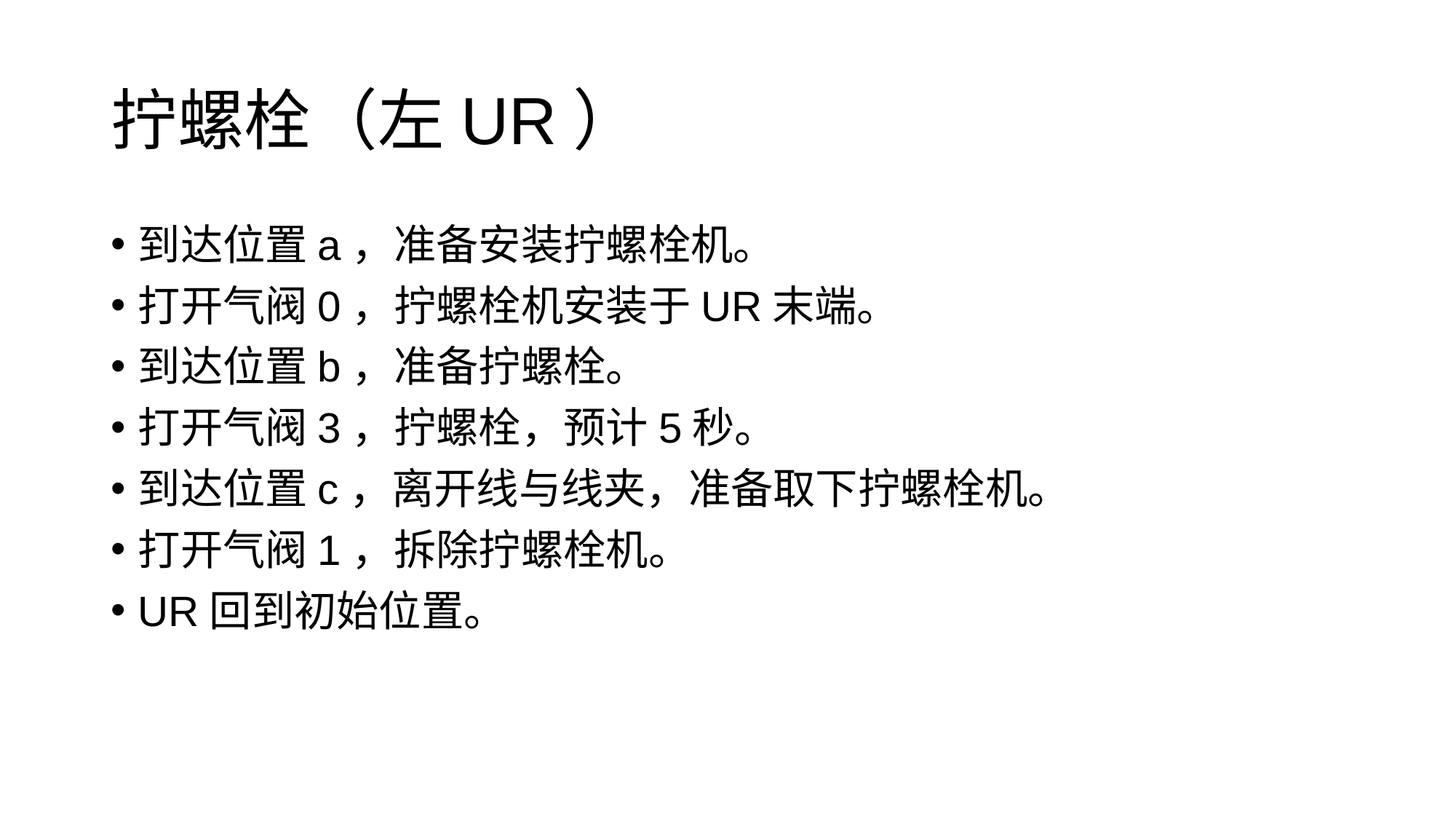

# 拧螺栓（左UR）
到达位置a，准备安装拧螺栓机。
打开气阀0，拧螺栓机安装于UR末端。
到达位置b，准备拧螺栓。
打开气阀3，拧螺栓，预计5秒。
到达位置c，离开线与线夹，准备取下拧螺栓机。
打开气阀1，拆除拧螺栓机。
UR回到初始位置。